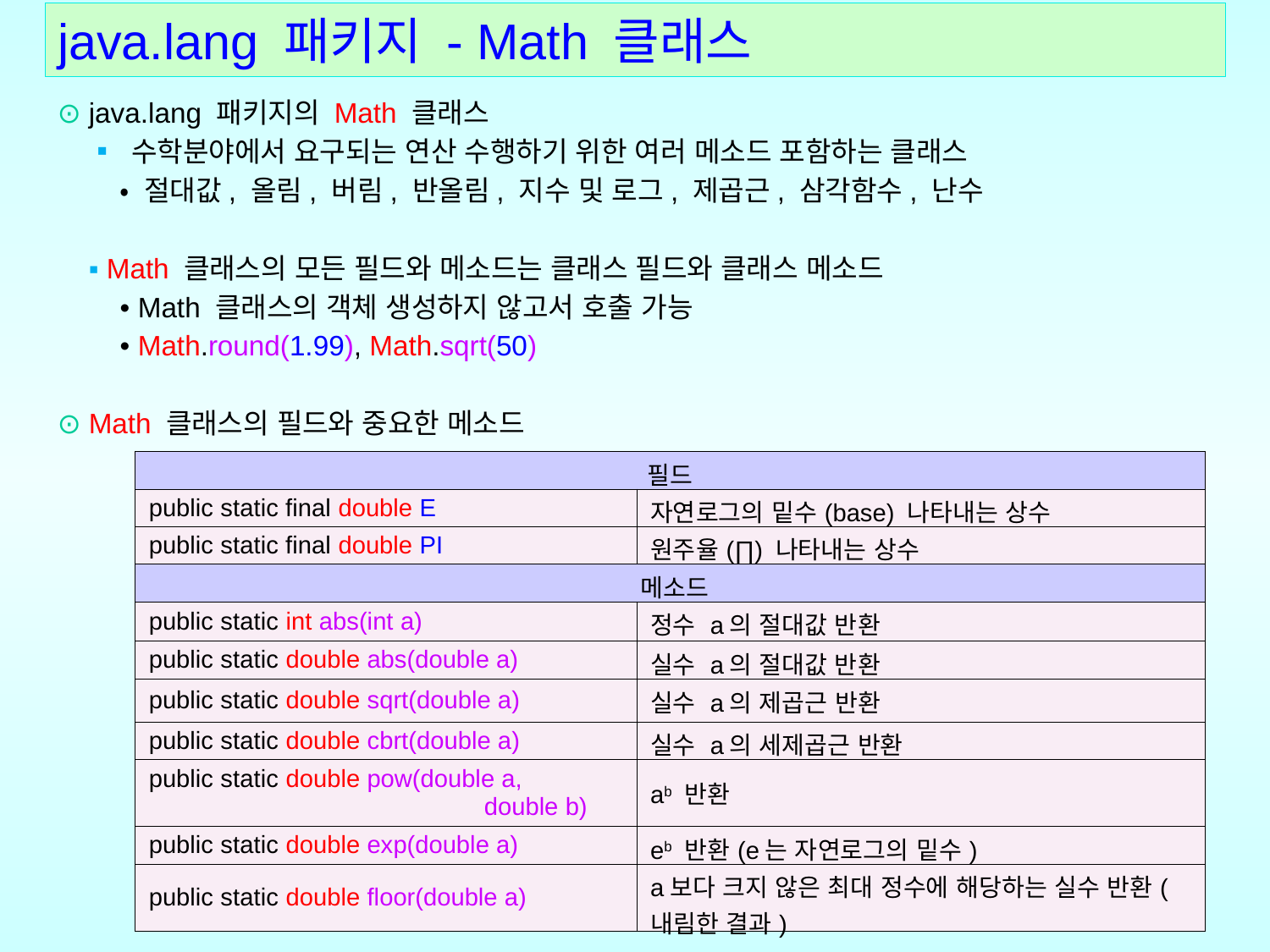

# java.lang 패키지 - Math 클래스
⊙ java.lang 패키지의 Math 클래스
    ▪ 수학분야에서 요구되는 연산 수행하기 위한 여러 메소드 포함하는 클래스
        • 절대값, 올림, 버림, 반올림, 지수 및 로그, 제곱근, 삼각함수, 난수

    ▪ Math 클래스의 모든 필드와 메소드는 클래스 필드와 클래스 메소드
        • Math 클래스의 객체 생성하지 않고서 호출 가능
        • Math.round(1.99), Math.sqrt(50)

⊙ Math 클래스의 필드와 중요한 메소드
| 필드 |  |
| --- | --- |
| public static final double E | 자연로그의 밑수(base) 나타내는 상수 |
| public static final double PI | 원주율(∏) 나타내는 상수 |
| 메소드 |  |
| public static int abs(int a) | 정수 a의 절대값 반환 |
| public static double abs(double a) | 실수 a의 절대값 반환 |
| public static double sqrt(double a) | 실수 a의 제곱근 반환 |
| public static double cbrt(double a) | 실수 a의 세제곱근 반환 |
| public static double pow(double a, double b) | ab 반환 |
| public static double exp(double a) | eb 반환(e는 자연로그의 밑수) |
| public static double floor(double a) | a보다 크지 않은 최대 정수에 해당하는 실수 반환(내림한 결과) |